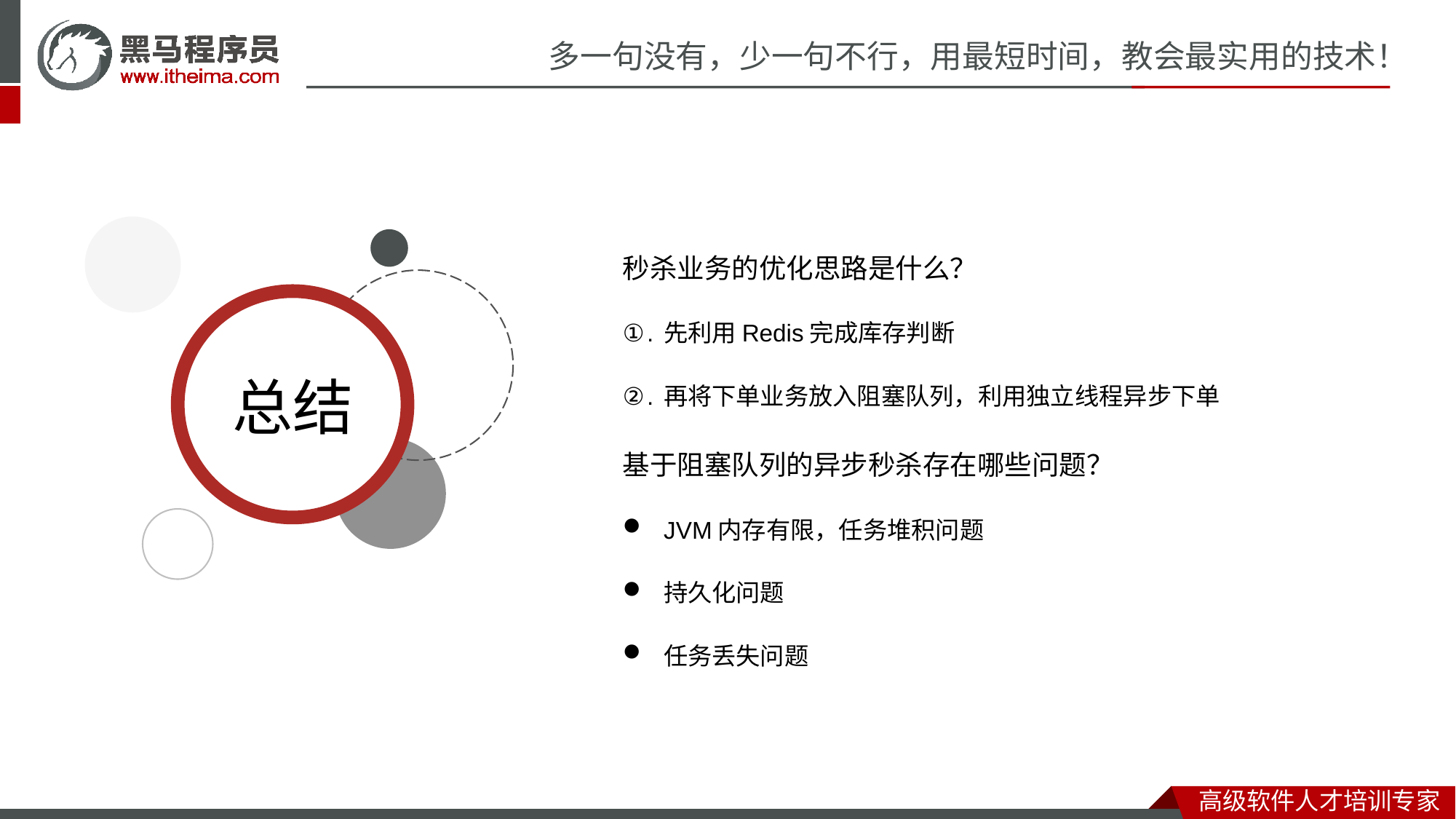

秒杀业务的优化思路是什么？
先利用Redis完成库存判断
再将下单业务放入阻塞队列，利用独立线程异步下单
基于阻塞队列的异步秒杀存在哪些问题？
JVM内存有限，任务堆积问题
持久化问题
任务丢失问题